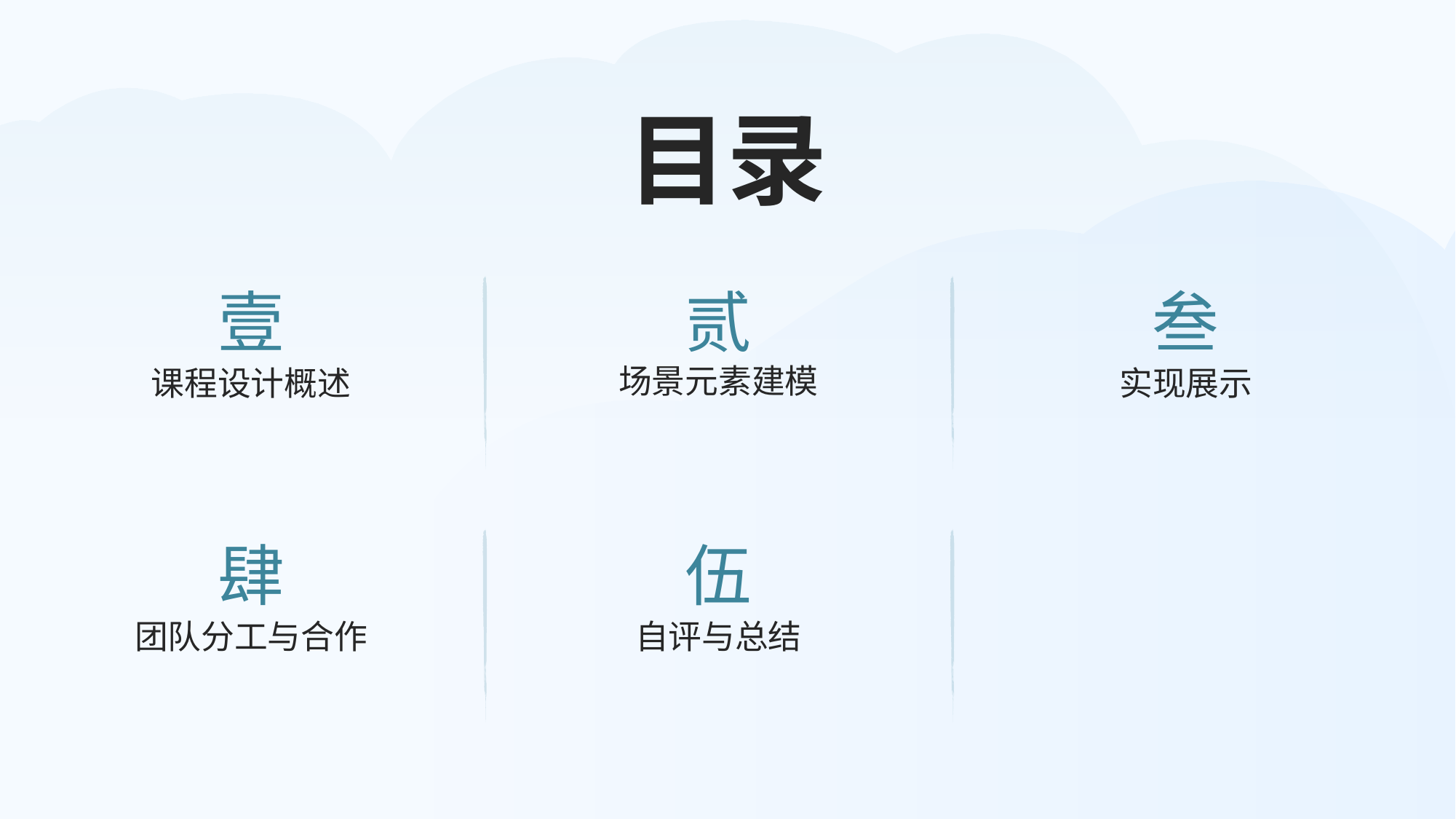

# 目录
壹
贰
叁

场景元素建模
课程设计概述
实现展示
肆
伍

团队分工与合作
自评与总结